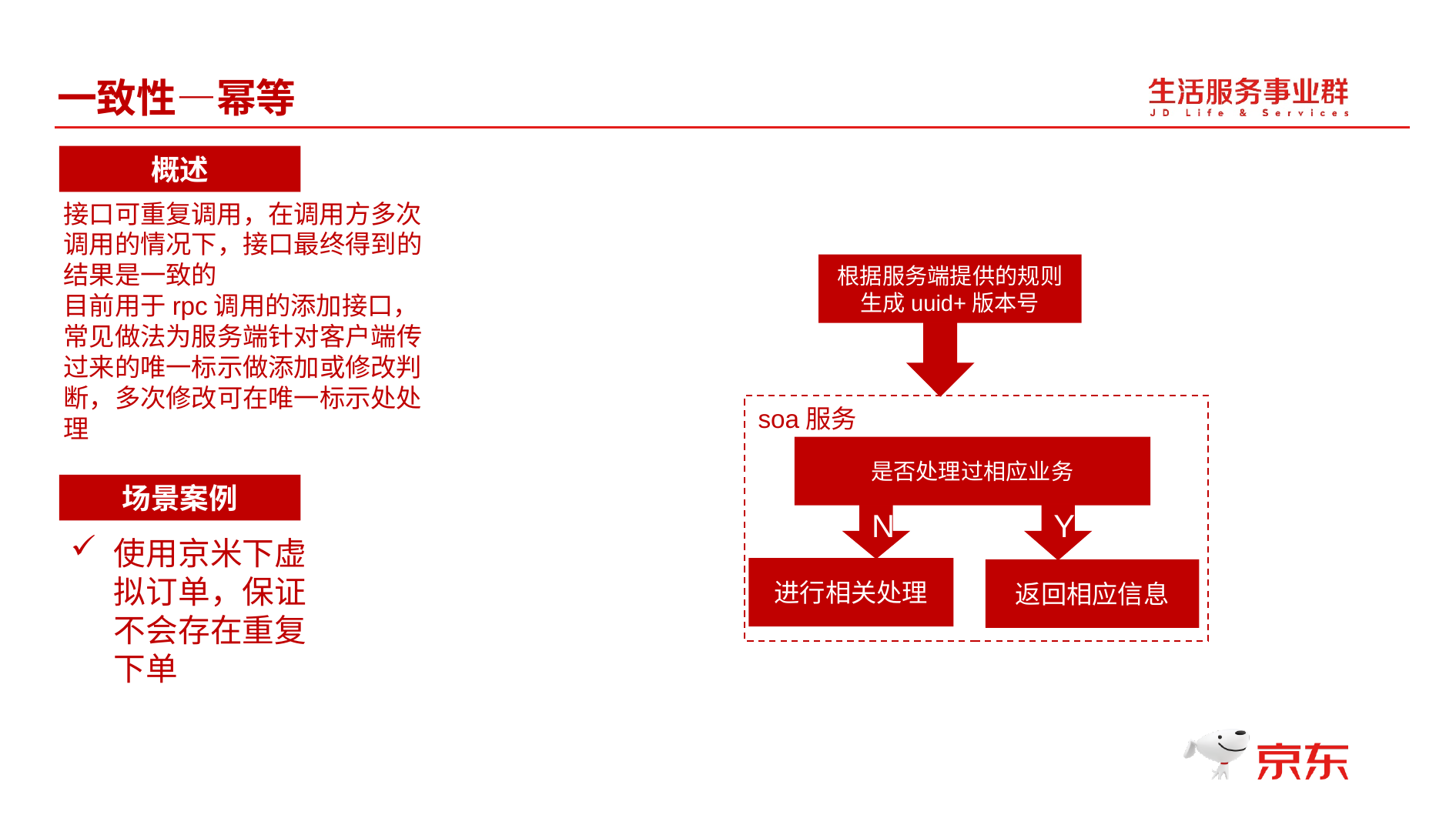

一致性—幂等
概述
接口可重复调用，在调用方多次调用的情况下，接口最终得到的结果是一致的
目前用于rpc调用的添加接口，常见做法为服务端针对客户端传过来的唯一标示做添加或修改判断，多次修改可在唯一标示处处理
根据服务端提供的规则生成uuid+版本号

soa服务
是否处理过相应业务
场景案例
Y
N
使用京米下虚拟订单，保证不会存在重复下单
进行相关处理
返回相应信息